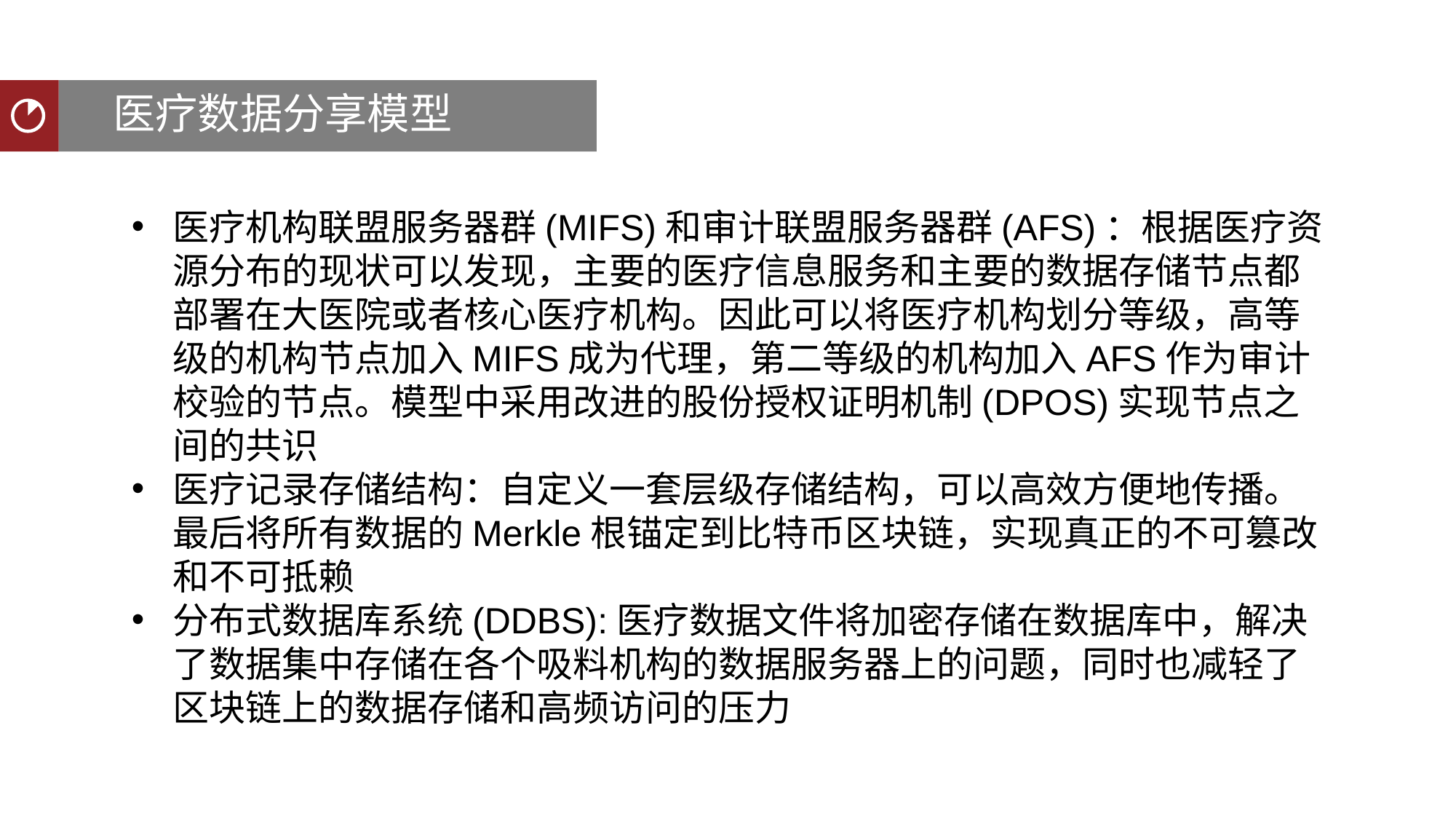

医疗数据分享模型
医疗机构联盟服务器群(MIFS)和审计联盟服务器群(AFS)：根据医疗资源分布的现状可以发现，主要的医疗信息服务和主要的数据存储节点都部署在大医院或者核心医疗机构。因此可以将医疗机构划分等级，高等级的机构节点加入MIFS成为代理，第二等级的机构加入AFS作为审计校验的节点。模型中采用改进的股份授权证明机制(DPOS)实现节点之间的共识
医疗记录存储结构：自定义一套层级存储结构，可以高效方便地传播。最后将所有数据的Merkle根锚定到比特币区块链，实现真正的不可篡改和不可抵赖
分布式数据库系统(DDBS):医疗数据文件将加密存储在数据库中，解决了数据集中存储在各个吸料机构的数据服务器上的问题，同时也减轻了区块链上的数据存储和高频访问的压力